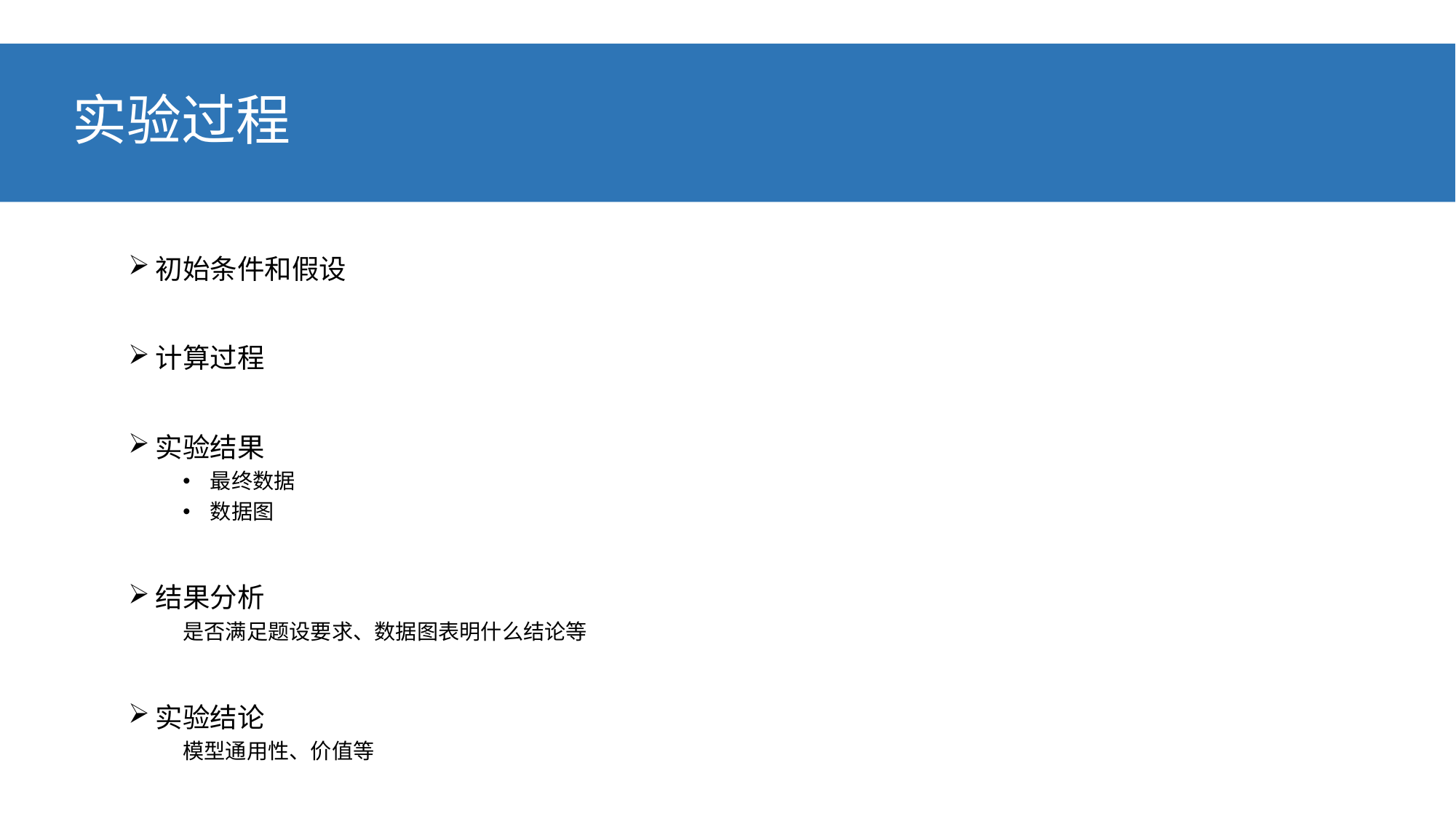

# 实验过程

初始条件和假设

计算过程

实验结果
最终数据
数据图

结果分析
是否满足题设要求、数据图表明什么结论等

实验结论
模型通用性、价值等